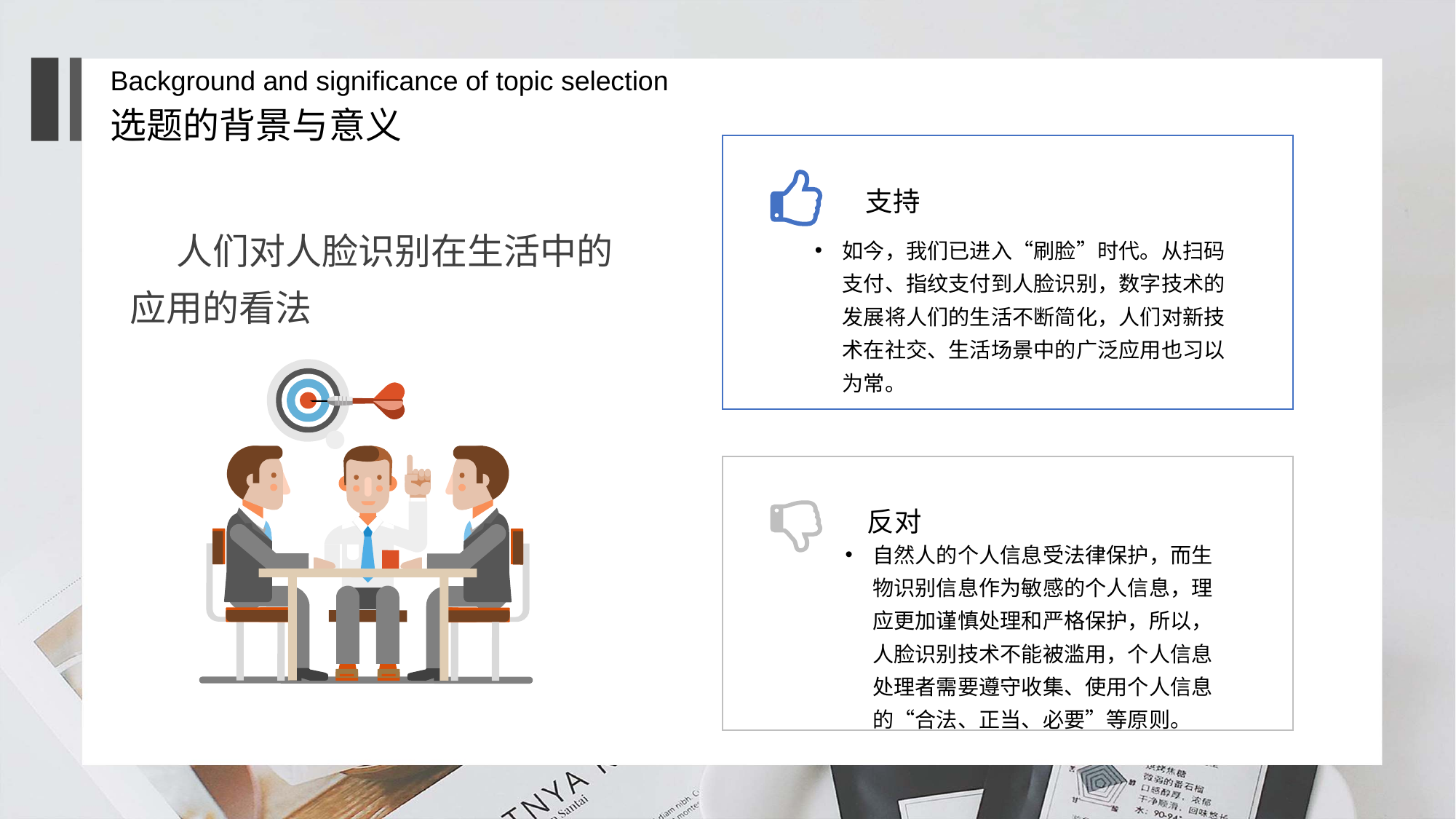

Background and significance of topic selection
选题的背景与意义

支持
人们对人脸识别在生活中的       应用的看法
如今，我们已进入“刷脸”时代。从扫码支付、指纹支付到人脸识别，数字技术的发展将人们的生活不断简化，人们对新技术在社交、生活场景中的广泛应用也习以为常。

反对

自然人的个人信息受法律保护，而生物识别信息作为敏感的个人信息，理应更加谨慎处理和严格保护，所以，人脸识别技术不能被滥用，个人信息处理者需要遵守收集、使用个人信息的“合法、正当、必要”等原则。